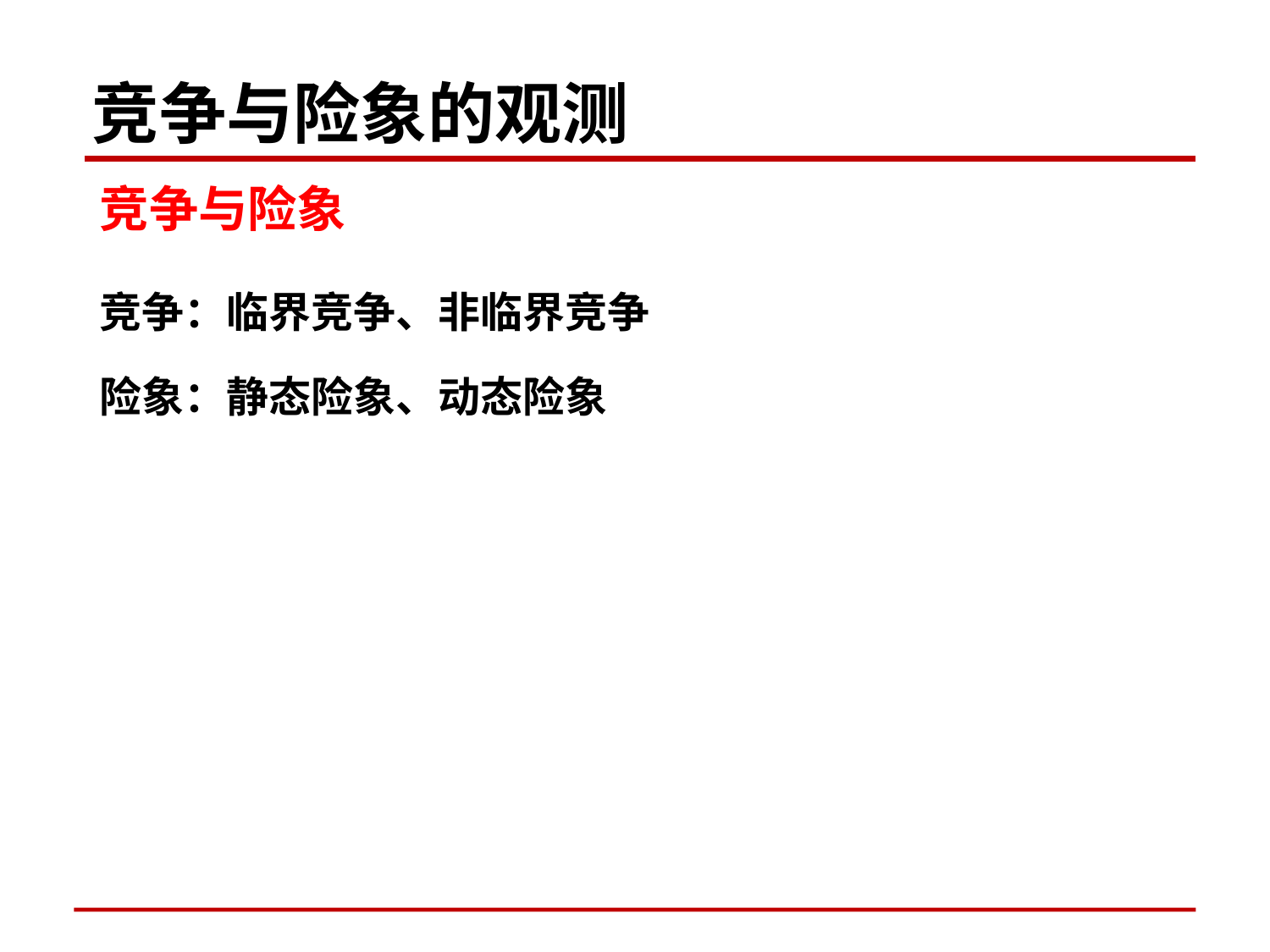

竞争与险象的观测
# 竞争与险象
竞争：临界竞争、非临界竞争
险象：静态险象、动态险象